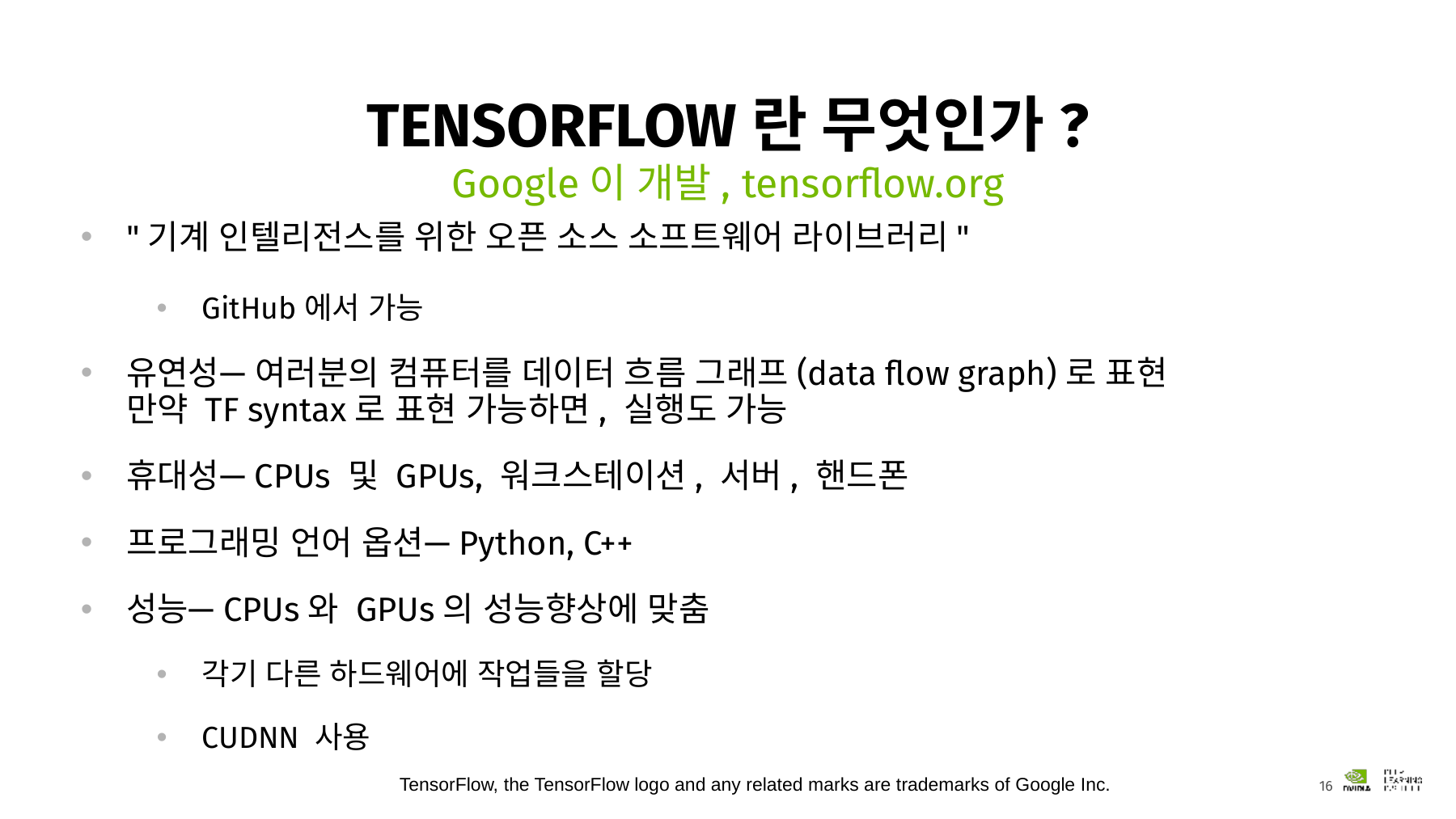

# TENSORFLOW란 무엇인가?
Google이 개발, tensorflow.org
"기계 인텔리전스를 위한 오픈 소스 소프트웨어 라이브러리"

GitHub에서 가능
유연성— 여러분의 컴퓨터를 데이터 흐름 그래프(data flow graph)로 표현
만약 TF syntax로 표현 가능하면, 실행도 가능
휴대성—CPUs 및 GPUs, 워크스테이션, 서버, 핸드폰
프로그래밍 언어 옵션—Python, C++
성능—CPUs와 GPUs의 성능향상에 맞춤
각기 다른 하드웨어에 작업들을 할당
CUDNN 사용

TensorFlow, the TensorFlow logo and any related marks are trademarks of Google Inc.